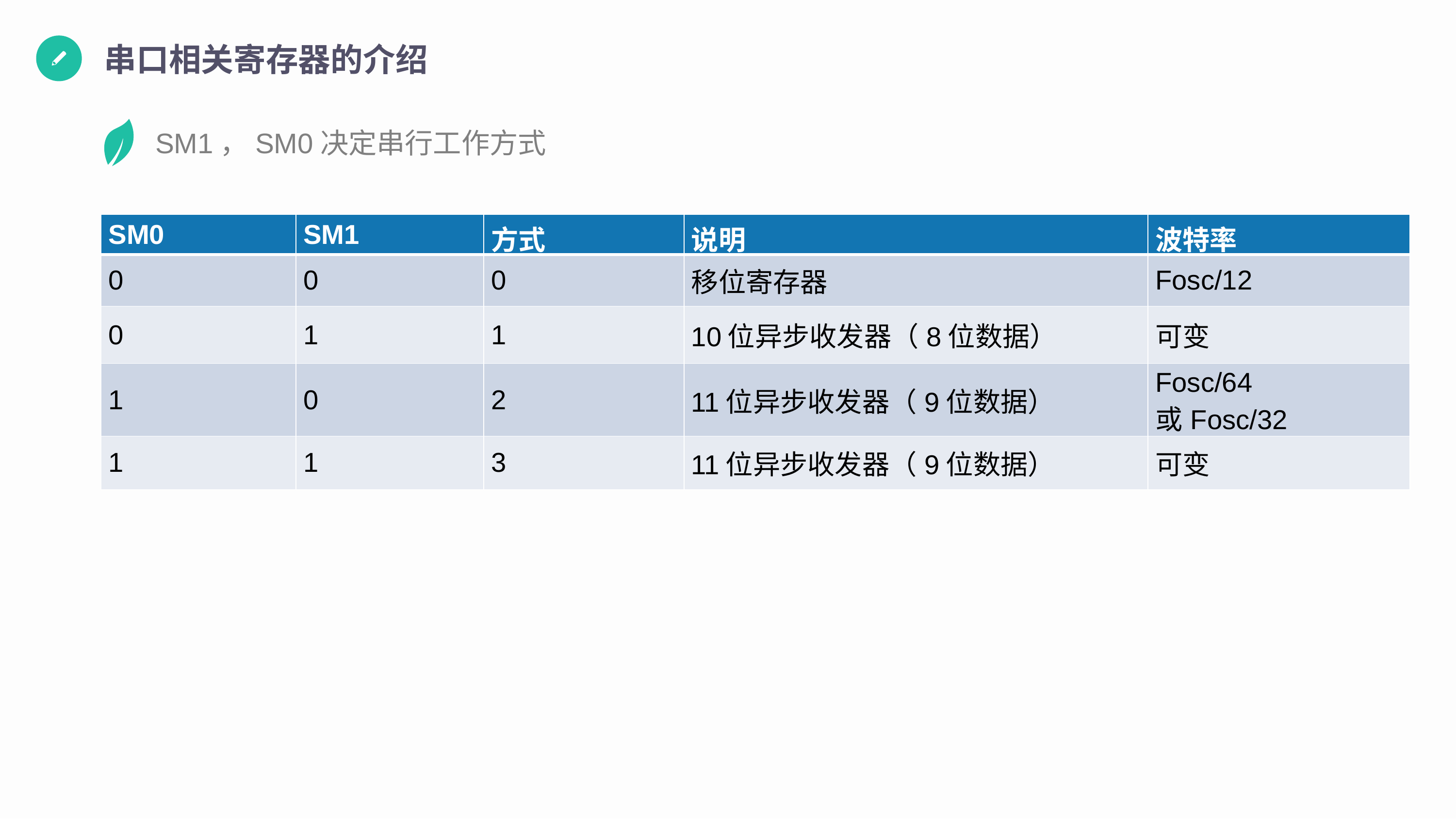

串口相关寄存器的介绍

SM1，SM0决定串行工作方式
| SM0 | SM1 | 方式 | 说明 | 波特率 |
| --- | --- | --- | --- | --- |
| 0 | 0 | 0 | 移位寄存器 | Fosc/12 |
| 0 | 1 | 1 | 10位异步收发器（8位数据） | 可变 |
| 1 | 0 | 2 | 11位异步收发器（9位数据） | Fosc/64 或Fosc/32 |
| 1 | 1 | 3 | 11位异步收发器（9位数据） | 可变 |